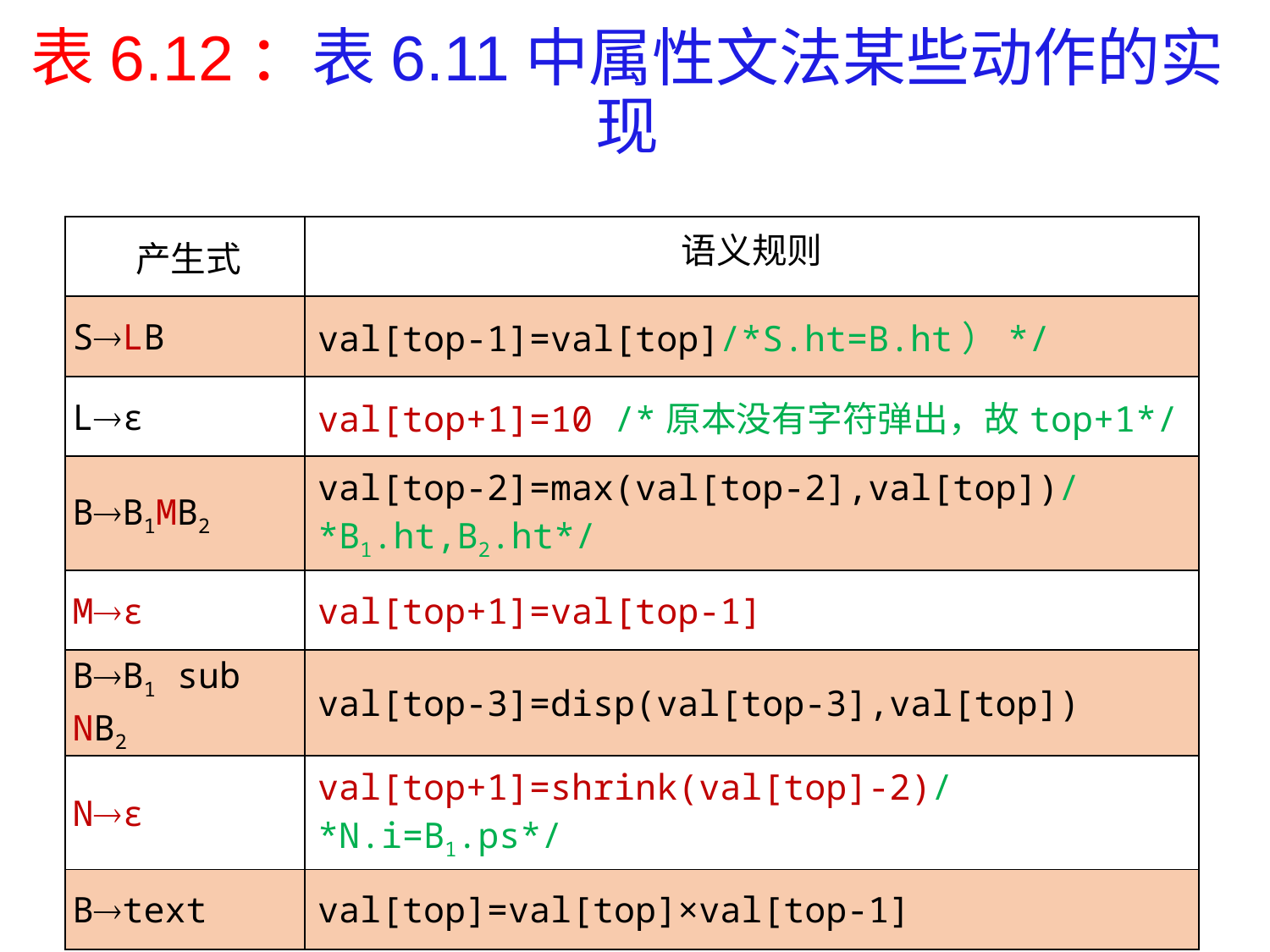

# 表6.12：表6.11中属性文法某些动作的实现
| 产生式 | 语义规则 |
| --- | --- |
| S→LB | val[top-1]=val[top]/\*S.ht=B.ht）\*/ |
| L→ε | val[top+1]=10 /\*原本没有字符弹出，故top+1\*/ |
| B→B1MB2 | val[top-2]=max(val[top-2],val[top])/\*B1.ht,B2.ht\*/ |
| M→ε | val[top+1]=val[top-1] |
| B→B1 sub NB2 | val[top-3]=disp(val[top-3],val[top]) |
| N→ε | val[top+1]=shrink(val[top]-2)/\*N.i=B1.ps\*/ |
| B→text | val[top]=val[top]×val[top-1] |
48